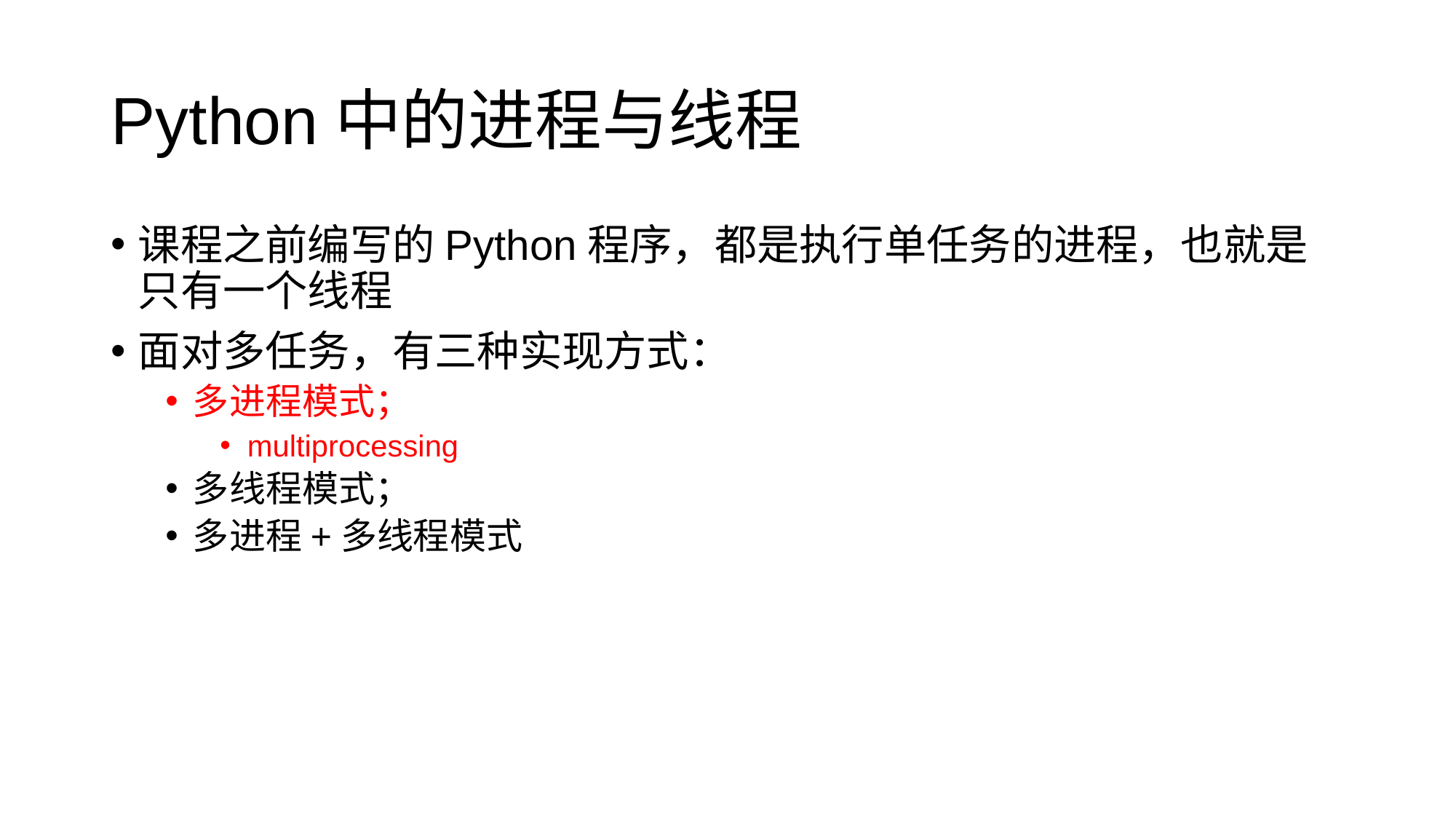

# Python中的进程与线程
课程之前编写的Python程序，都是执行单任务的进程，也就是只有一个线程
面对多任务，有三种实现方式：
多进程模式；
multiprocessing
多线程模式；
多进程+多线程模式